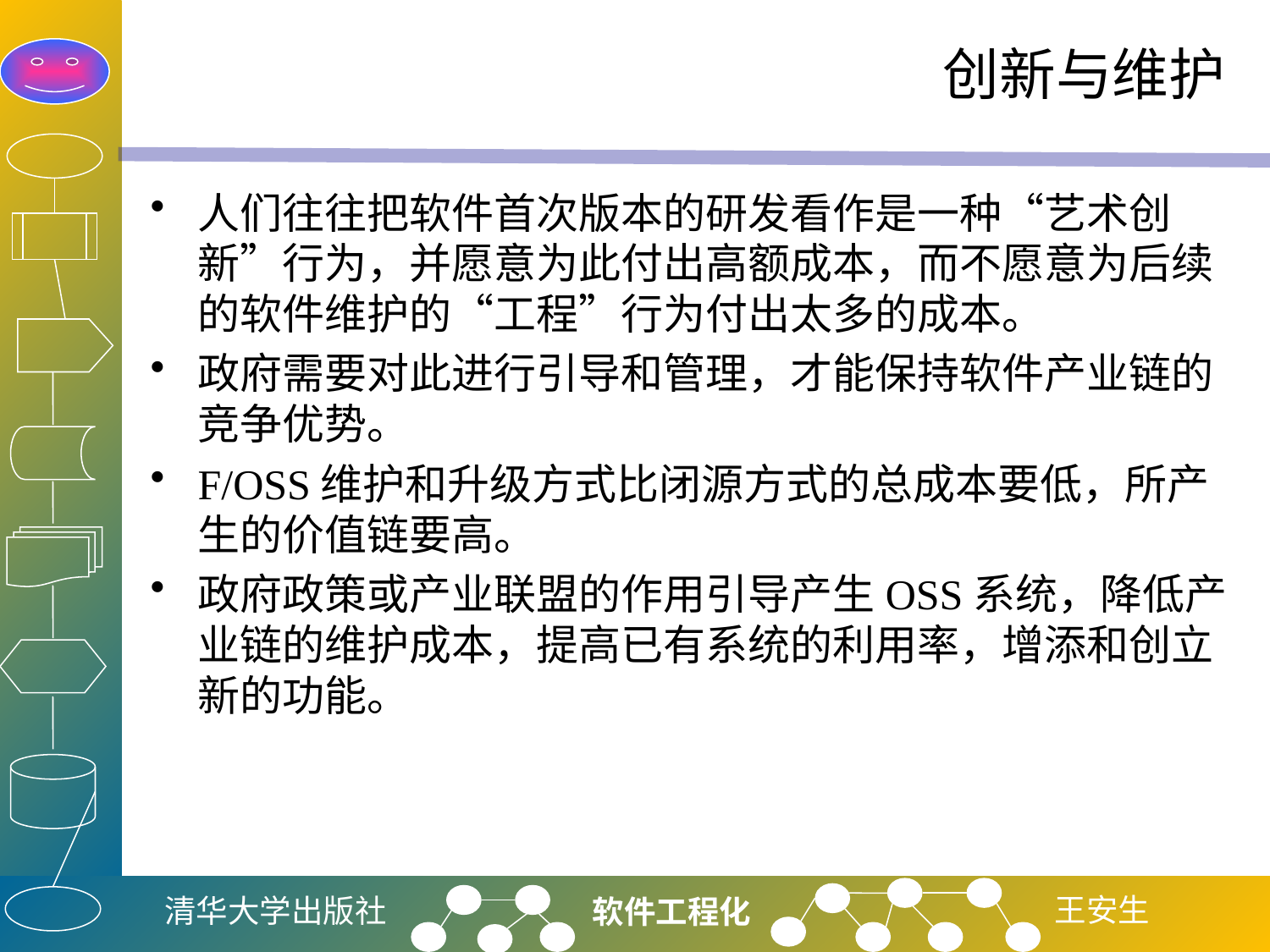

# 创新与维护
人们往往把软件首次版本的研发看作是一种“艺术创新”行为，并愿意为此付出高额成本，而不愿意为后续的软件维护的“工程”行为付出太多的成本。
政府需要对此进行引导和管理，才能保持软件产业链的竞争优势。
F/OSS维护和升级方式比闭源方式的总成本要低，所产生的价值链要高。
政府政策或产业联盟的作用引导产生OSS系统，降低产业链的维护成本，提高已有系统的利用率，增添和创立新的功能。